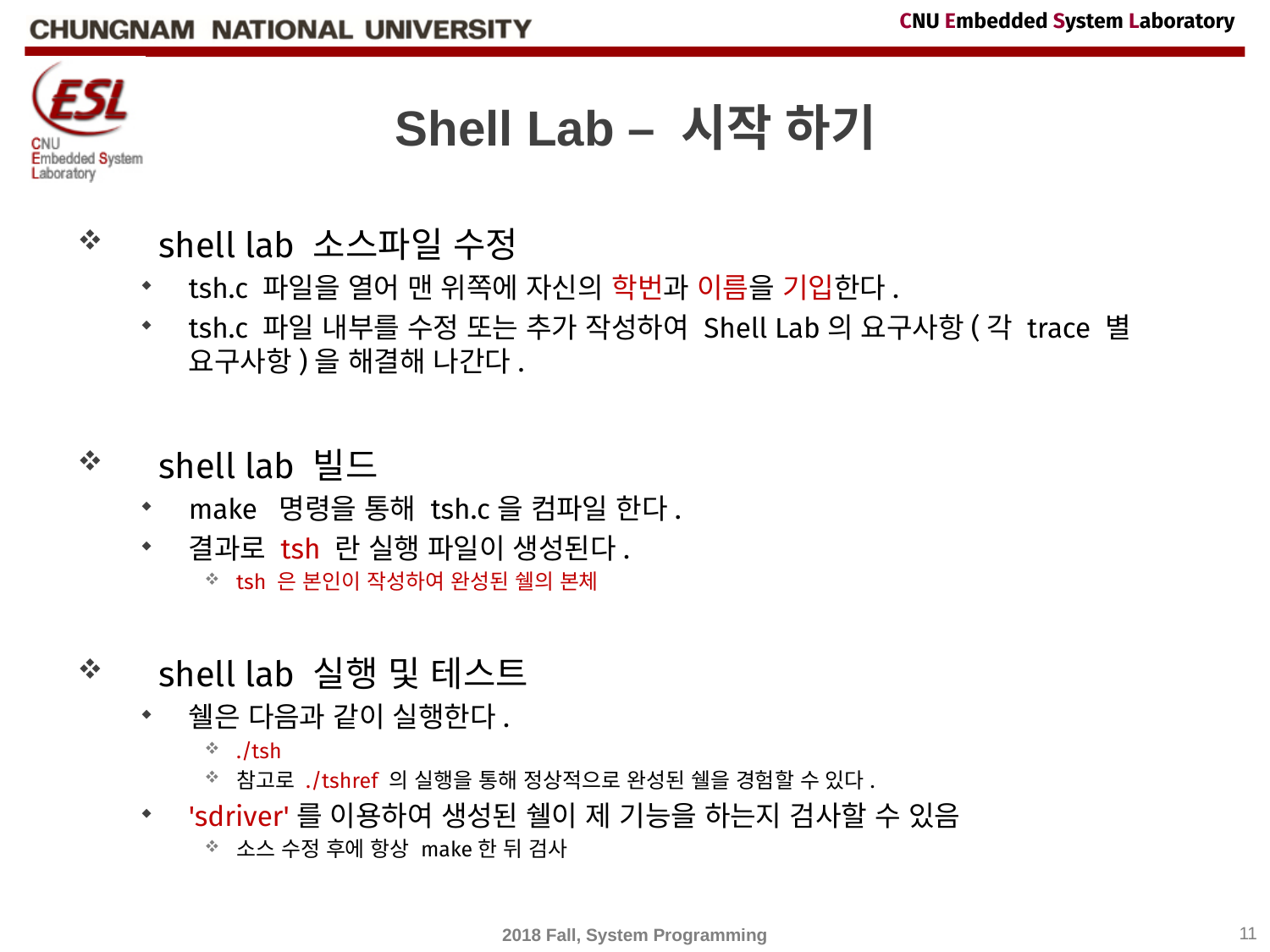

# Shell Lab – 시작 하기
 shell lab 소스파일 수정
tsh.c 파일을 열어 맨 위쪽에 자신의 학번과 이름을 기입한다.
tsh.c 파일 내부를 수정 또는 추가 작성하여 Shell Lab의 요구사항(각 trace 별 요구사항)을 해결해 나간다.

 shell lab 빌드
make  명령을 통해 tsh.c을 컴파일 한다.
결과로 tsh 란 실행 파일이 생성된다.
tsh 은 본인이 작성하여 완성된 쉘의 본체

 shell lab 실행 및 테스트
쉘은 다음과 같이 실행한다.
./tsh
참고로 ./tshref 의 실행을 통해 정상적으로 완성된 쉘을 경험할 수 있다.
'sdriver'를 이용하여 생성된 쉘이 제 기능을 하는지 검사할 수 있음
소스 수정 후에 항상 make한 뒤 검사

2018 Fall, System Programming
11